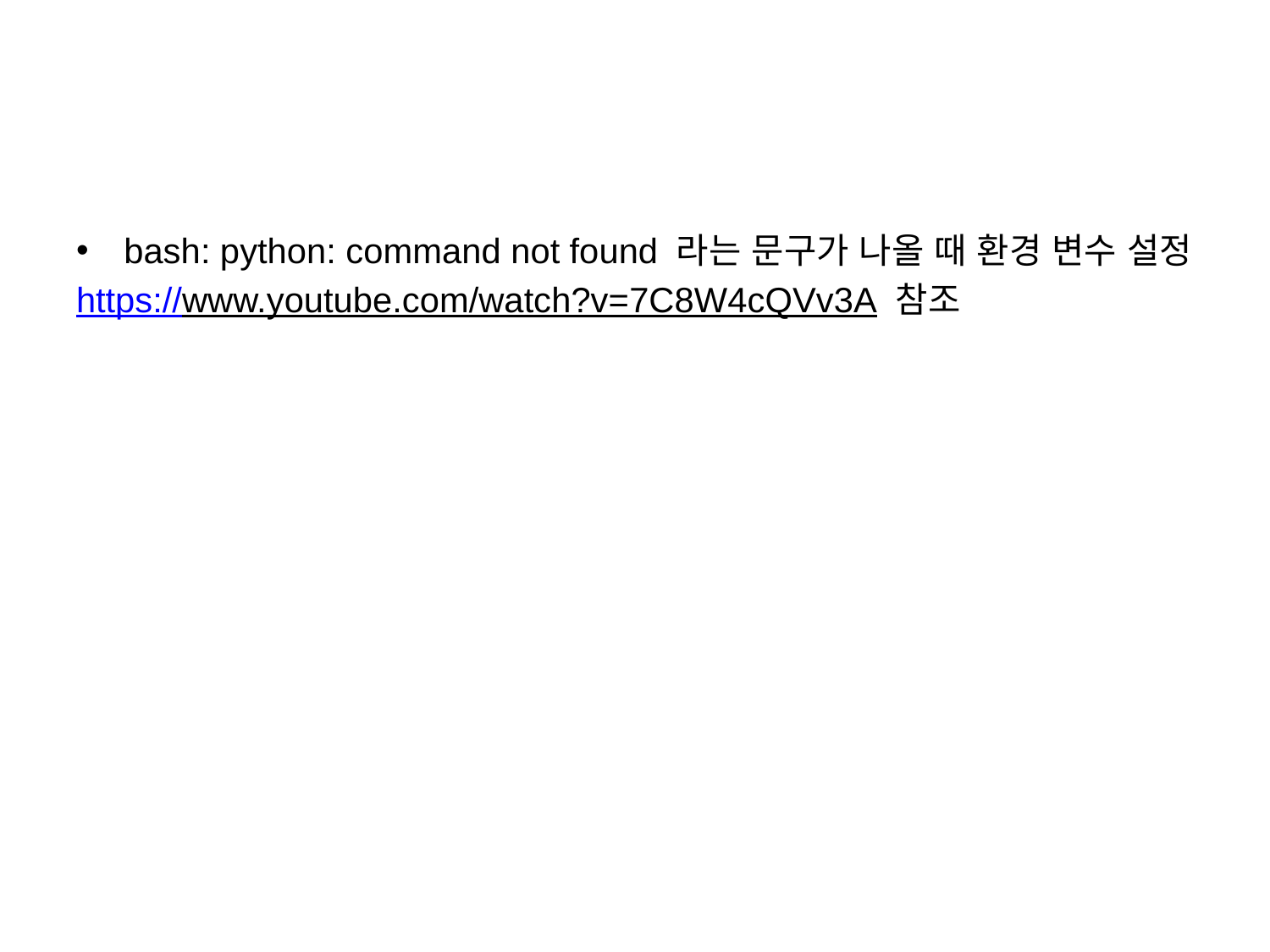

#
bash: python: command not found 라는 문구가 나올 때 환경 변수 설정
https://www.youtube.com/watch?v=7C8W4cQVv3A 참조